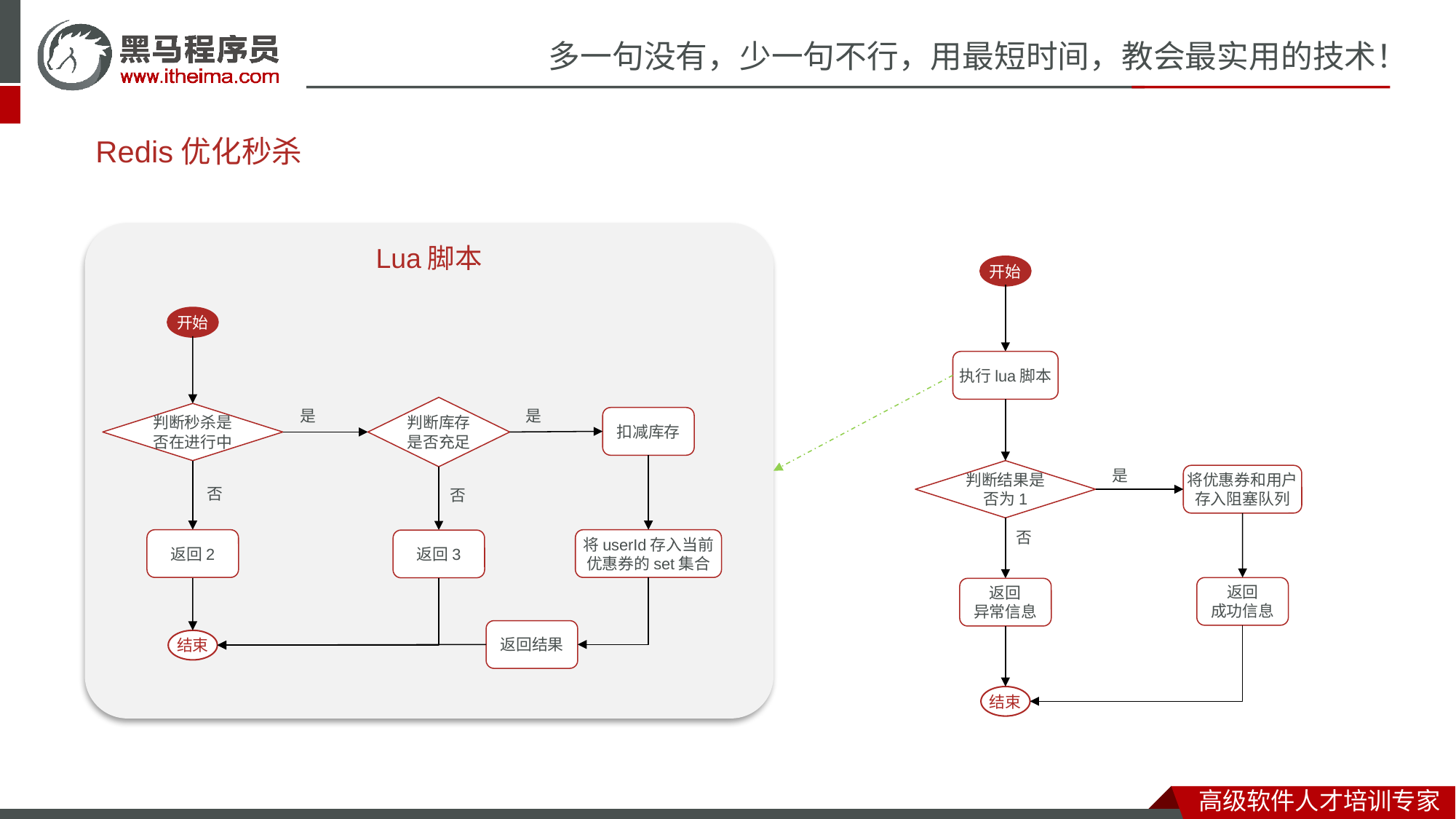

Redis优化秒杀
Lua脚本
开始
开始
执行lua脚本
判断库存
是否充足
是
是
判断秒杀是否在进行中
扣减库存
是
判断结果是否为1
将优惠券和用户存入阻塞队列
否
否
否
返回2
将userId存入当前优惠券的set集合
返回3
返回
成功信息
返回
异常信息
返回结果
结束
结束